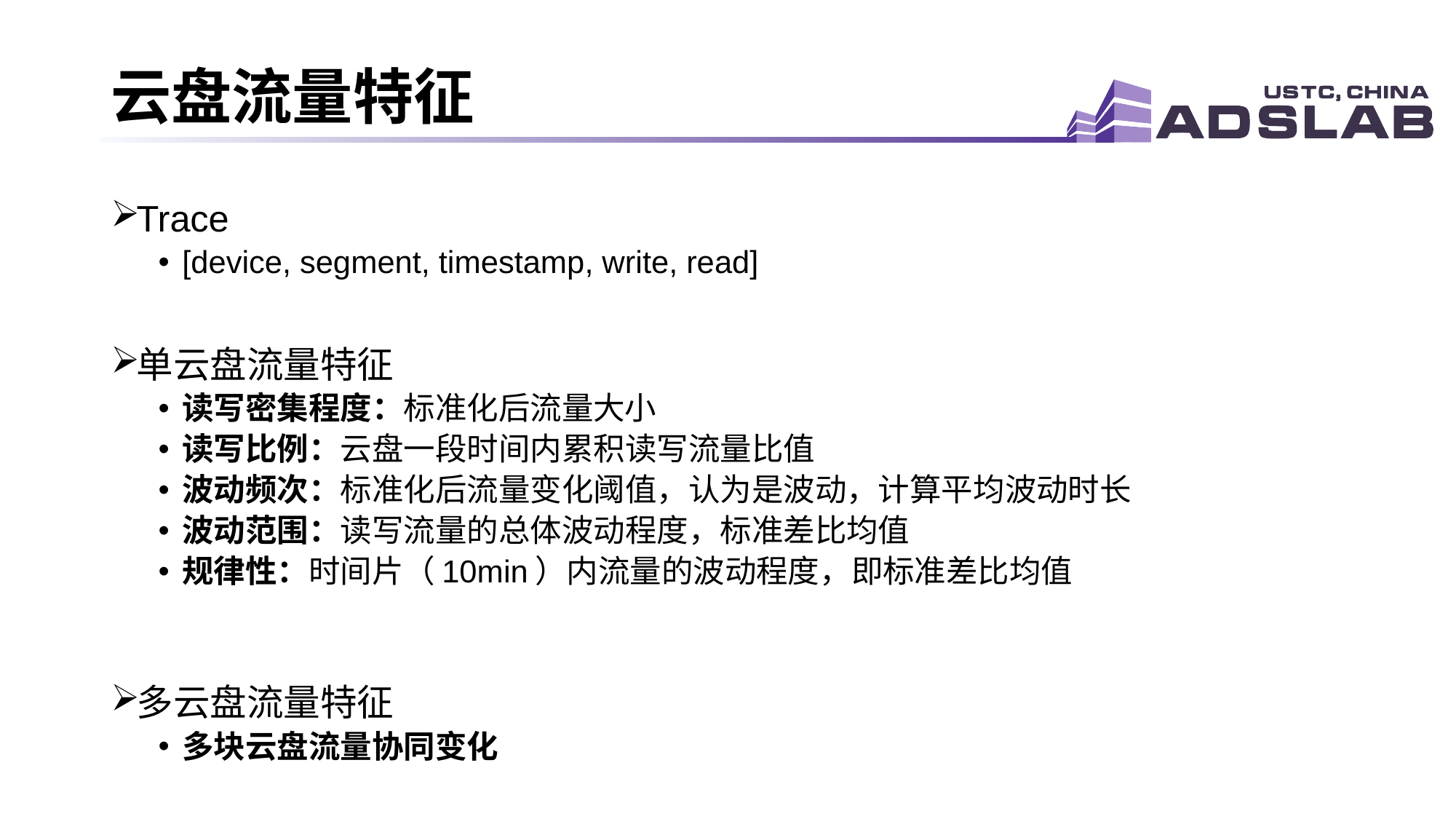

# 云盘流量特征
Trace
[device, segment, timestamp, write, read]

单云盘流量特征
读写密集程度：标准化后流量大小
读写比例：云盘一段时间内累积读写流量比值
波动频次：标准化后流量变化阈值，认为是波动，计算平均波动时长
波动范围：读写流量的总体波动程度，标准差比均值
规律性：时间片（10min）内流量的波动程度，即标准差比均值

多云盘流量特征
多块云盘流量协同变化

5